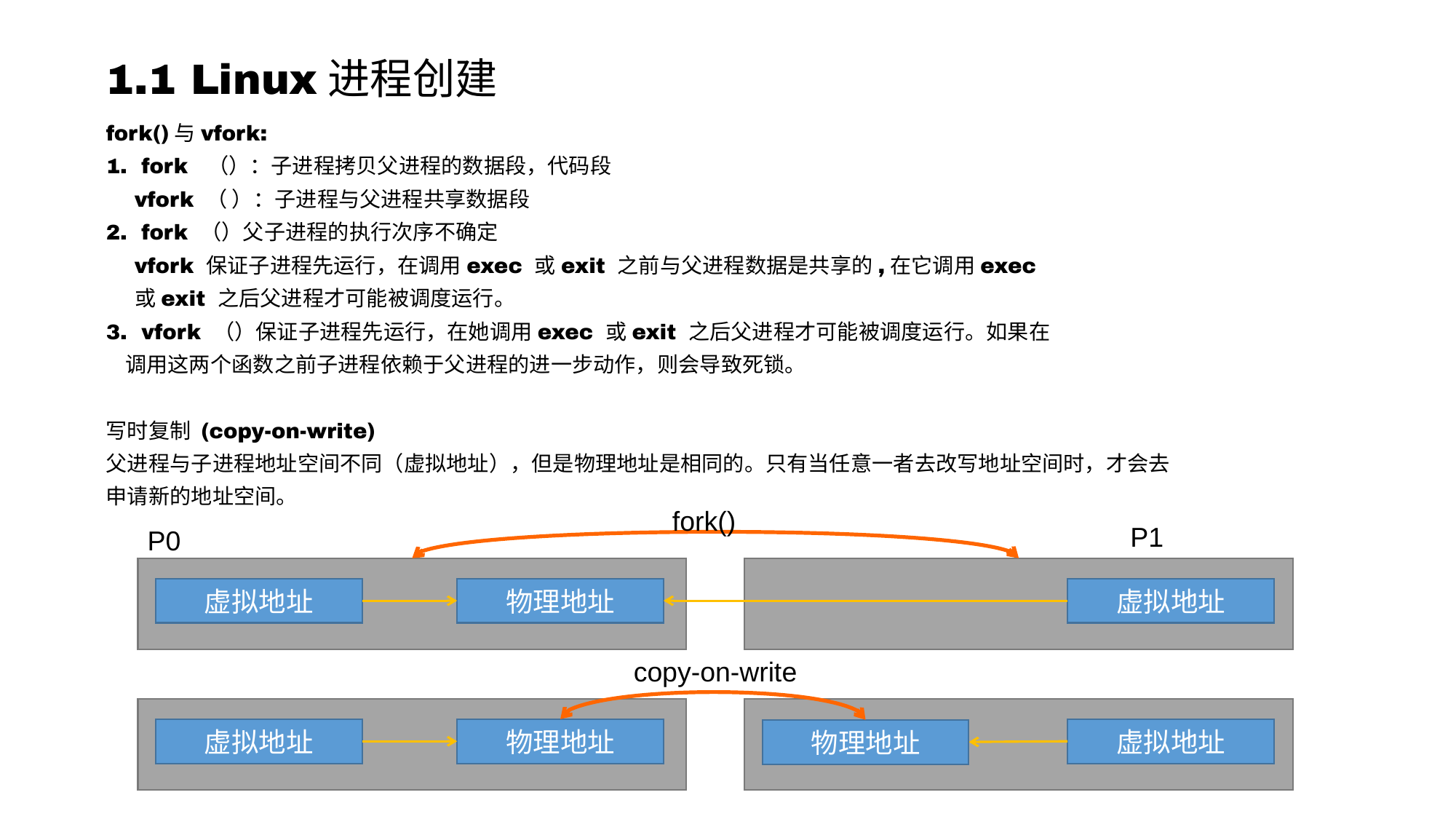

# 1.1 Linux进程创建
fork()与vfork:
1.  fork  （）：子进程拷贝父进程的数据段，代码段
    vfork （ ）：子进程与父进程共享数据段
2.  fork （）父子进程的执行次序不确定
    vfork 保证子进程先运行，在调用exec 或exit 之前与父进程数据是共享的,在它调用exec
     或exit 之后父进程才可能被调度运行。
3.  vfork （）保证子进程先运行，在她调用exec 或exit 之后父进程才可能被调度运行。如果在
   调用这两个函数之前子进程依赖于父进程的进一步动作，则会导致死锁。

写时复制 (copy-on-write)
父进程与子进程地址空间不同（虚拟地址），但是物理地址是相同的。只有当任意一者去改写地址空间时，才会去申请新的地址空间。
fork()
P1
P0

虚拟地址
物理地址
虚拟地址
copy-on-write

虚拟地址
物理地址
虚拟地址
物理地址